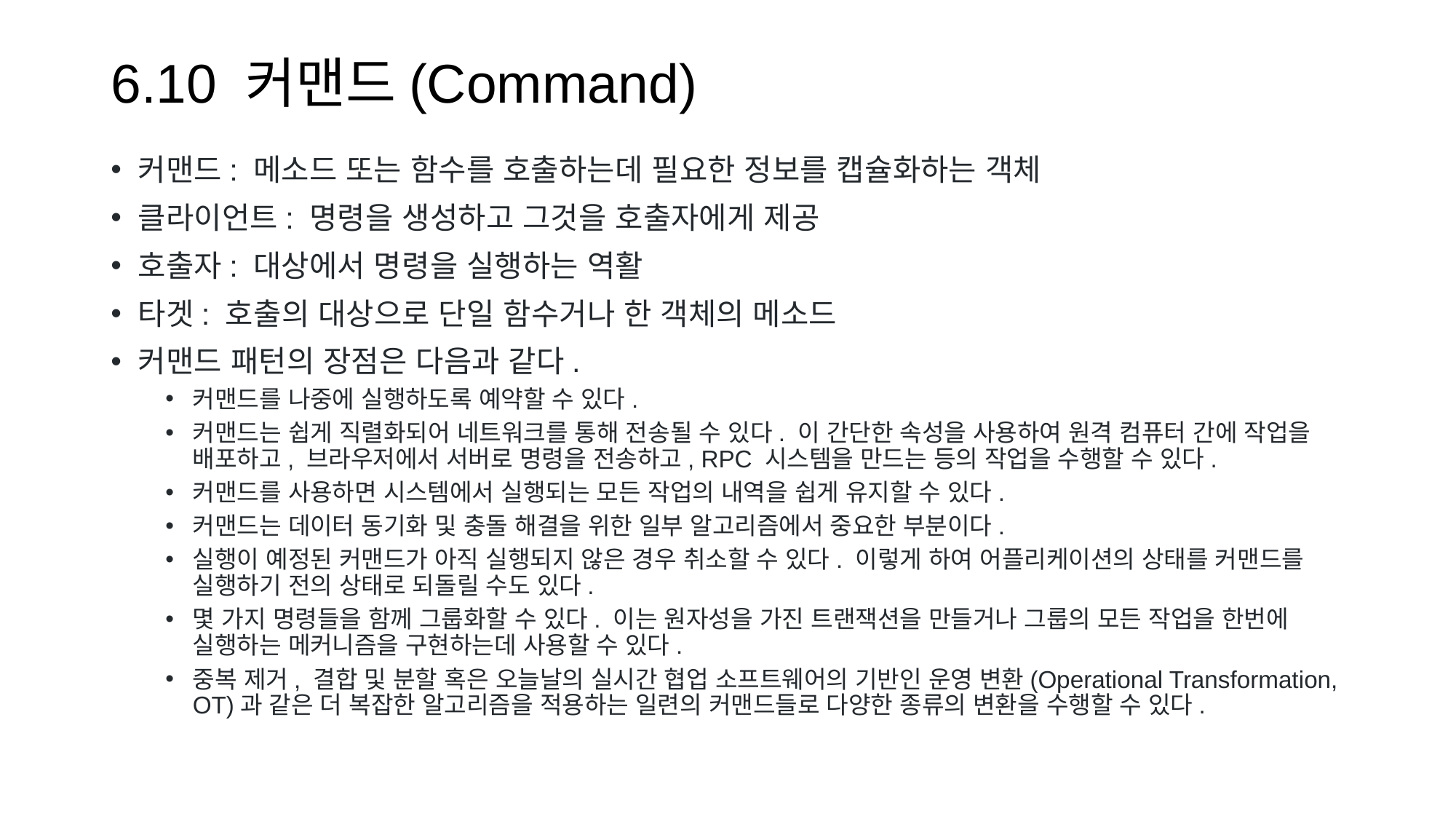

# 6.10 커맨드(Command)
커맨드: 메소드 또는 함수를 호출하는데 필요한 정보를 캡슐화하는 객체
클라이언트: 명령을 생성하고 그것을 호출자에게 제공
호출자: 대상에서 명령을 실행하는 역활
타겟: 호출의 대상으로 단일 함수거나 한 객체의 메소드
커맨드 패턴의 장점은 다음과 같다.
커맨드를 나중에 실행하도록 예약할 수 있다.
커맨드는 쉽게 직렬화되어 네트워크를 통해 전송될 수 있다. 이 간단한 속성을 사용하여 원격 컴퓨터 간에 작업을 배포하고, 브라우저에서 서버로 명령을 전송하고, RPC 시스템을 만드는 등의 작업을 수행할 수 있다.
커맨드를 사용하면 시스템에서 실행되는 모든 작업의 내역을 쉽게 유지할 수 있다.
커맨드는 데이터 동기화 및 충돌 해결을 위한 일부 알고리즘에서 중요한 부분이다.
실행이 예정된 커맨드가 아직 실행되지 않은 경우 취소할 수 있다. 이렇게 하여 어플리케이션의 상태를 커맨드를 실행하기 전의 상태로 되돌릴 수도 있다.
몇 가지 명령들을 함께 그룹화할 수 있다. 이는 원자성을 가진 트랜잭션을 만들거나 그룹의 모든 작업을 한번에 실행하는 메커니즘을 구현하는데 사용할 수 있다.
중복 제거, 결합 및 분할 혹은 오늘날의 실시간 협업 소프트웨어의 기반인 운영 변환(Operational Transformation, OT)과 같은 더 복잡한 알고리즘을 적용하는 일련의 커맨드들로 다양한 종류의 변환을 수행할 수 있다.